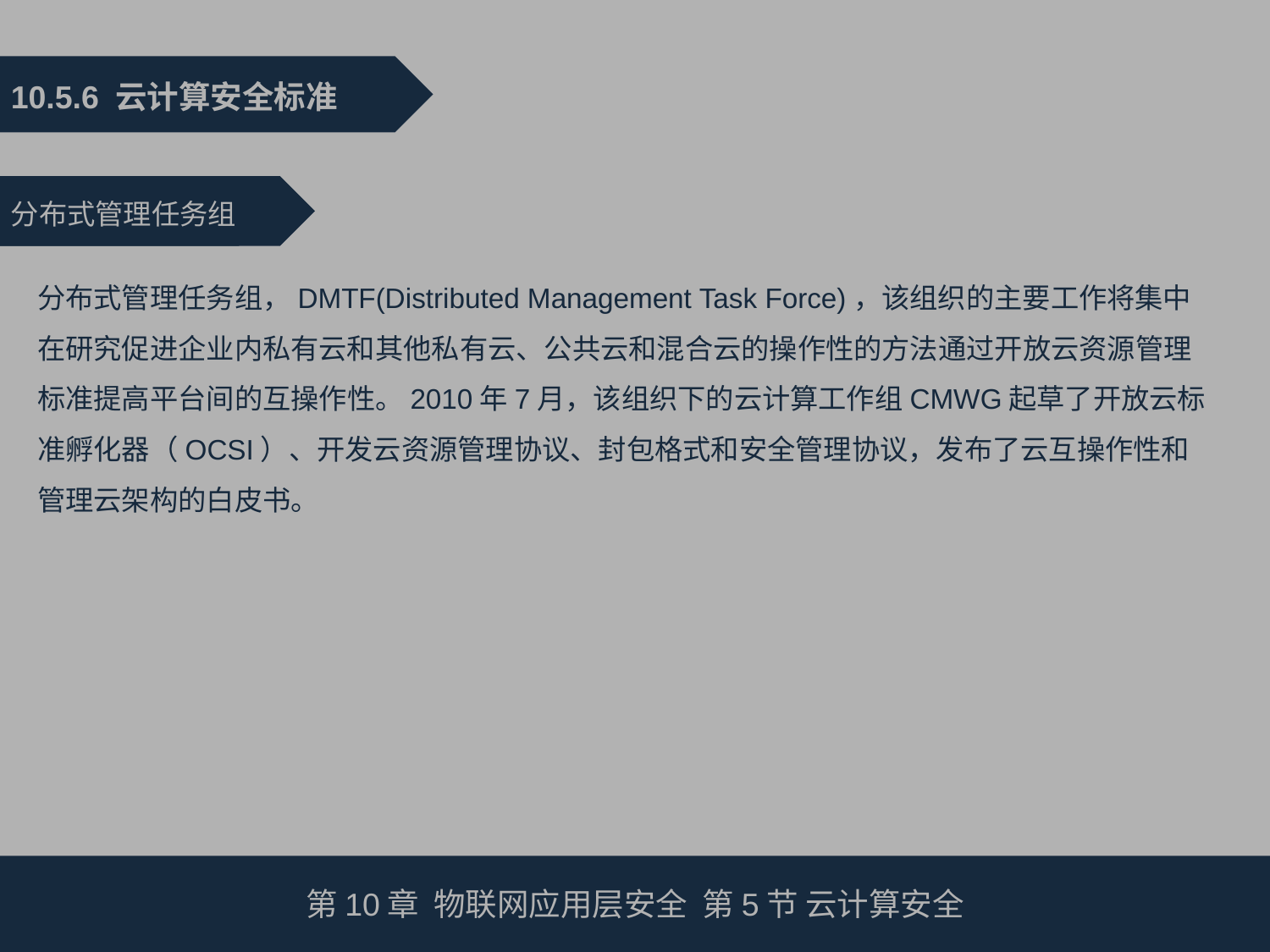

10.5.6 云计算安全标准

分布式管理任务组
分布式管理任务组，DMTF(Distributed Management Task Force)，该组织的主要工作将集中在研究促进企业内私有云和其他私有云、公共云和混合云的操作性的方法通过开放云资源管理标准提高平台间的互操作性。2010年7月，该组织下的云计算工作组CMWG起草了开放云标准孵化器（OCSI）、开发云资源管理协议、封包格式和安全管理协议，发布了云互操作性和管理云架构的白皮书。